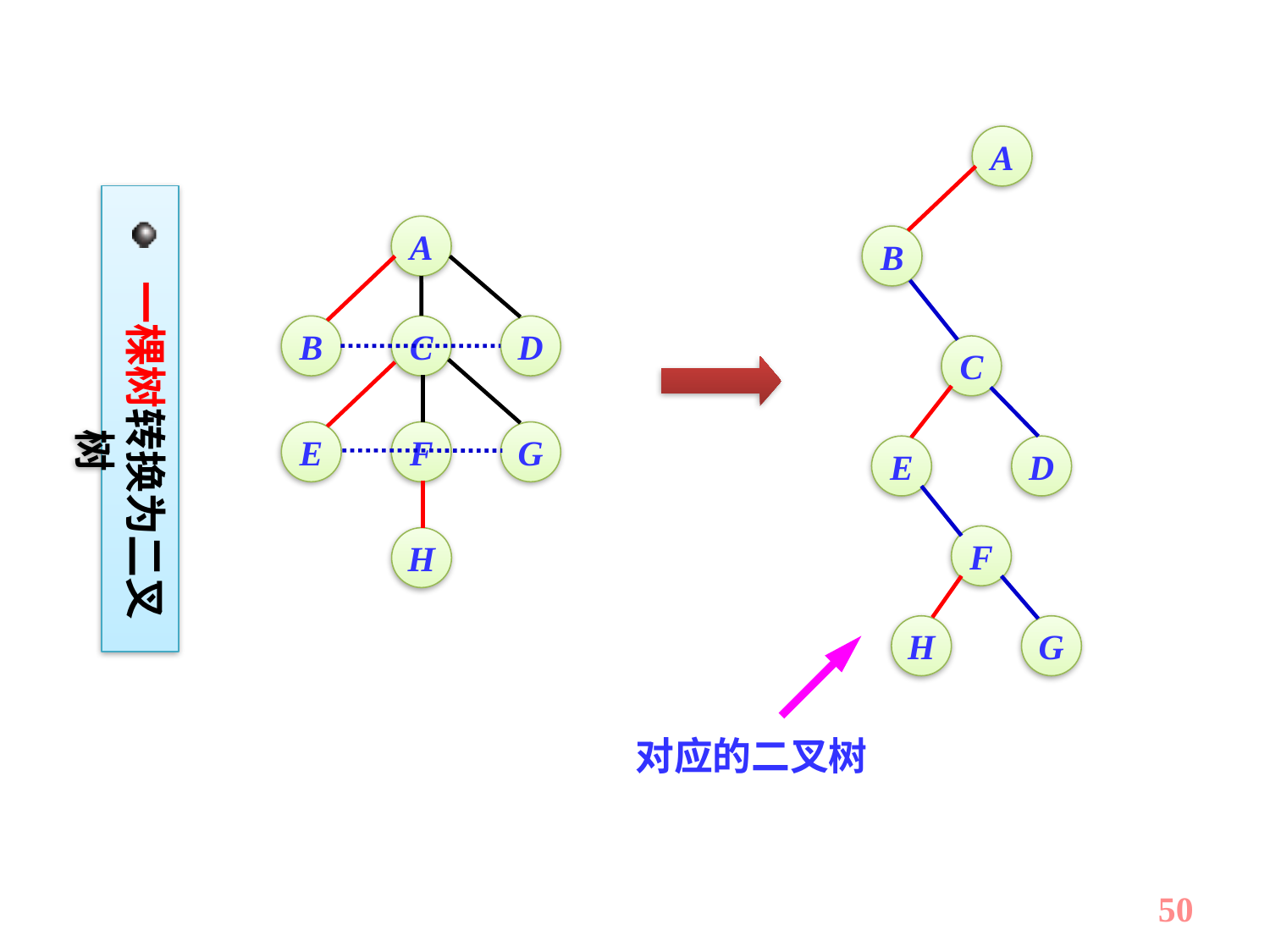

A

B

C

E
D

F

H
G

一棵树转换为二叉树
A

B
C
D

E
F
G

H

对应的二叉树
50